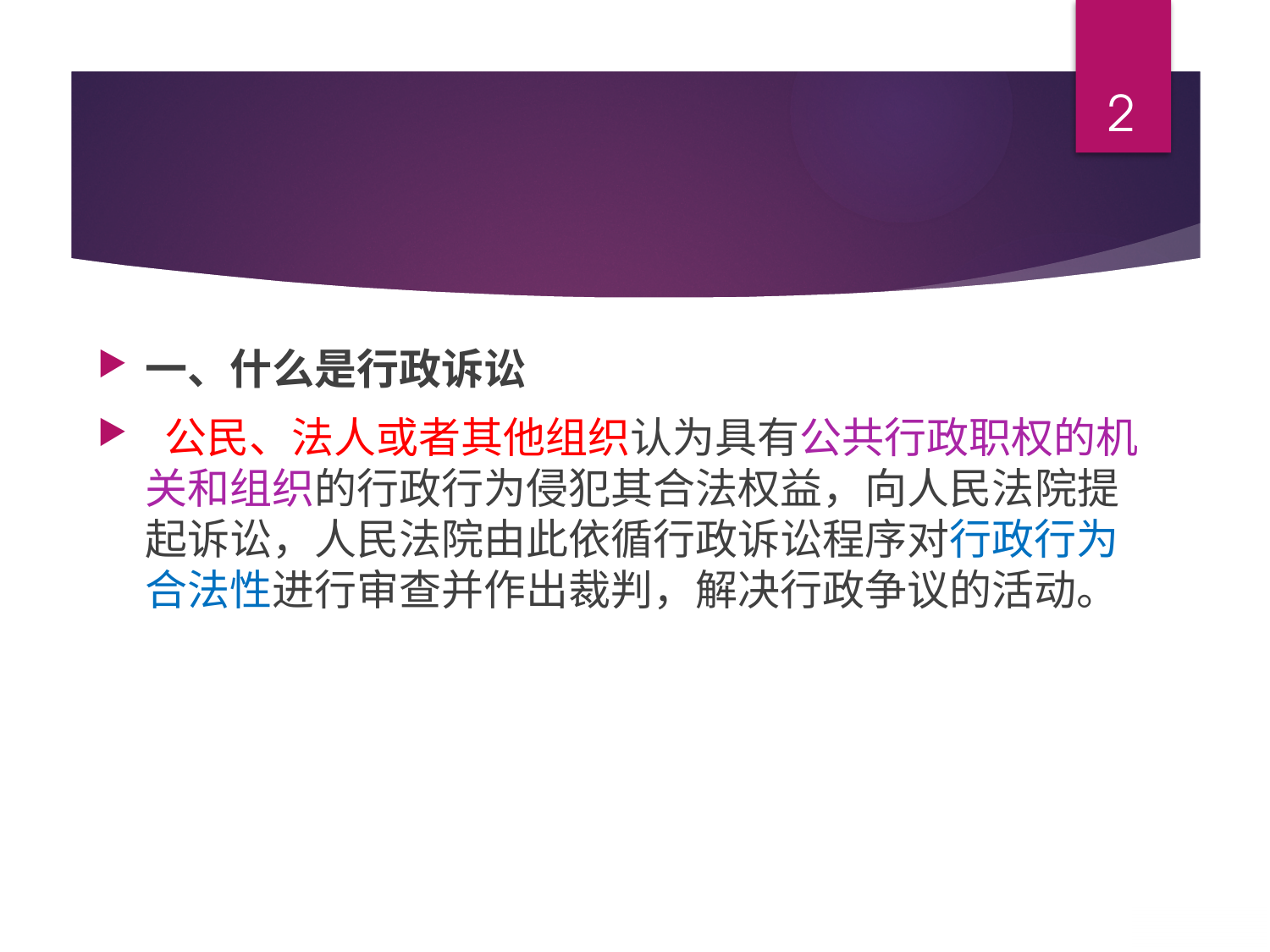

2
#
一、什么是行政诉讼
 公民、法人或者其他组织认为具有公共行政职权的机关和组织的行政行为侵犯其合法权益，向人民法院提起诉讼，人民法院由此依循行政诉讼程序对行政行为合法性进行审查并作出裁判，解决行政争议的活动。